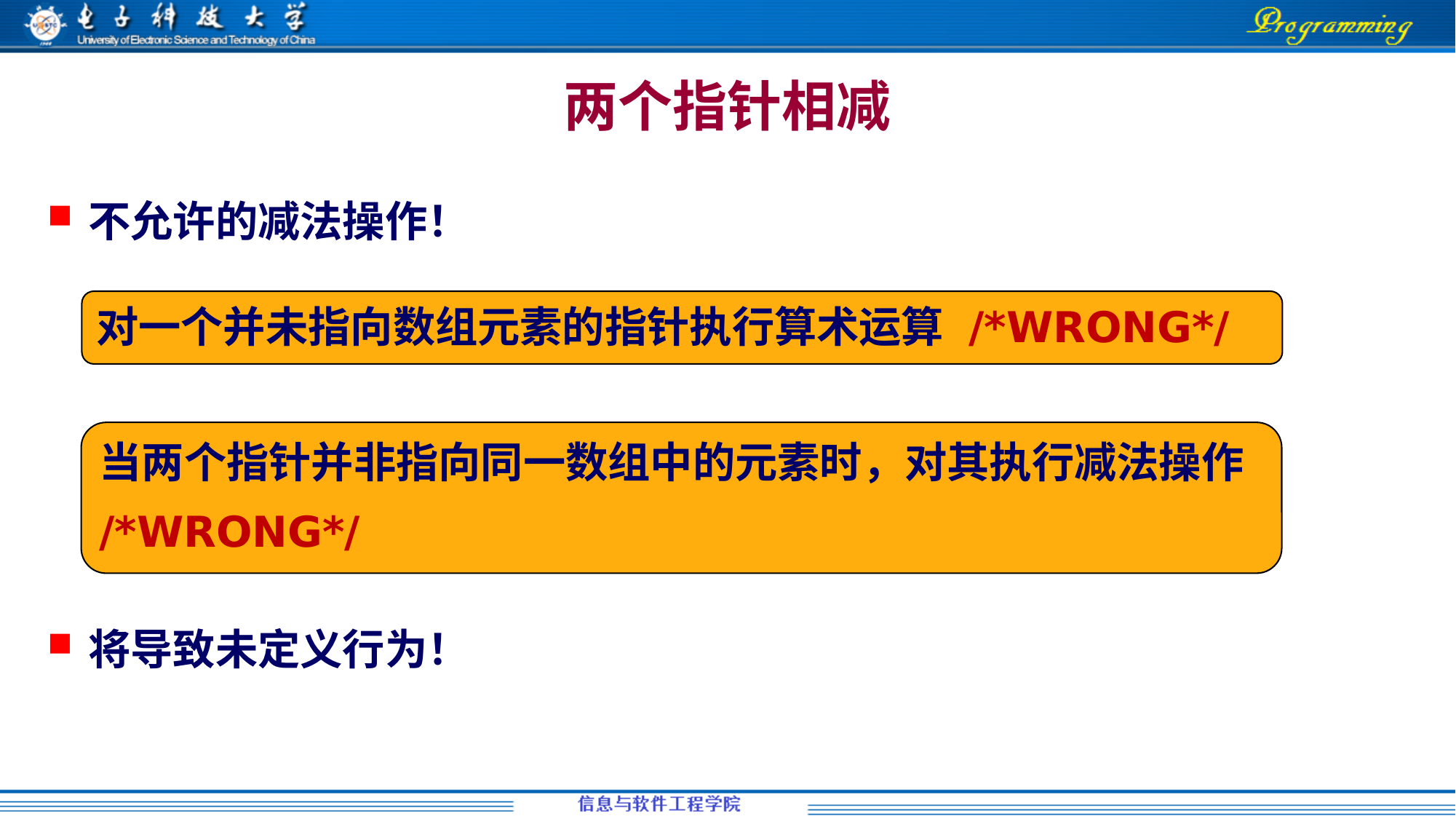

# 两个指针相减
不允许的减法操作！

将导致未定义行为！
对一个并未指向数组元素的指针执行算术运算 /*WRONG*/
当两个指针并非指向同一数组中的元素时，对其执行减法操作
/*WRONG*/